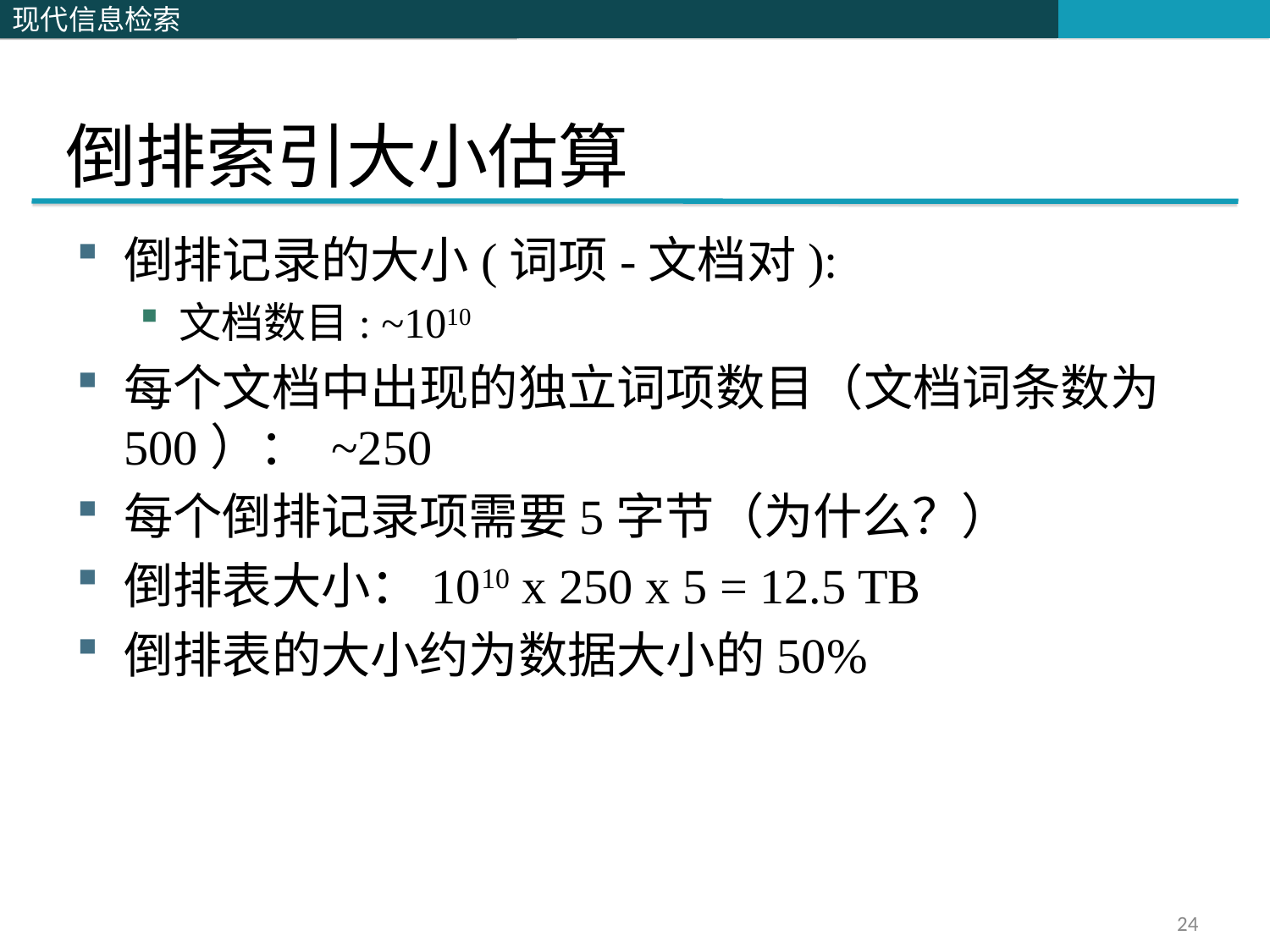

# 倒排索引大小估算
倒排记录的大小(词项-文档对):
文档数目: ~1010
每个文档中出现的独立词项数目（文档词条数为500）： ~250
每个倒排记录项需要5字节（为什么？）
倒排表大小：1010 x 250 x 5 = 12.5 TB
倒排表的大小约为数据大小的50%

24